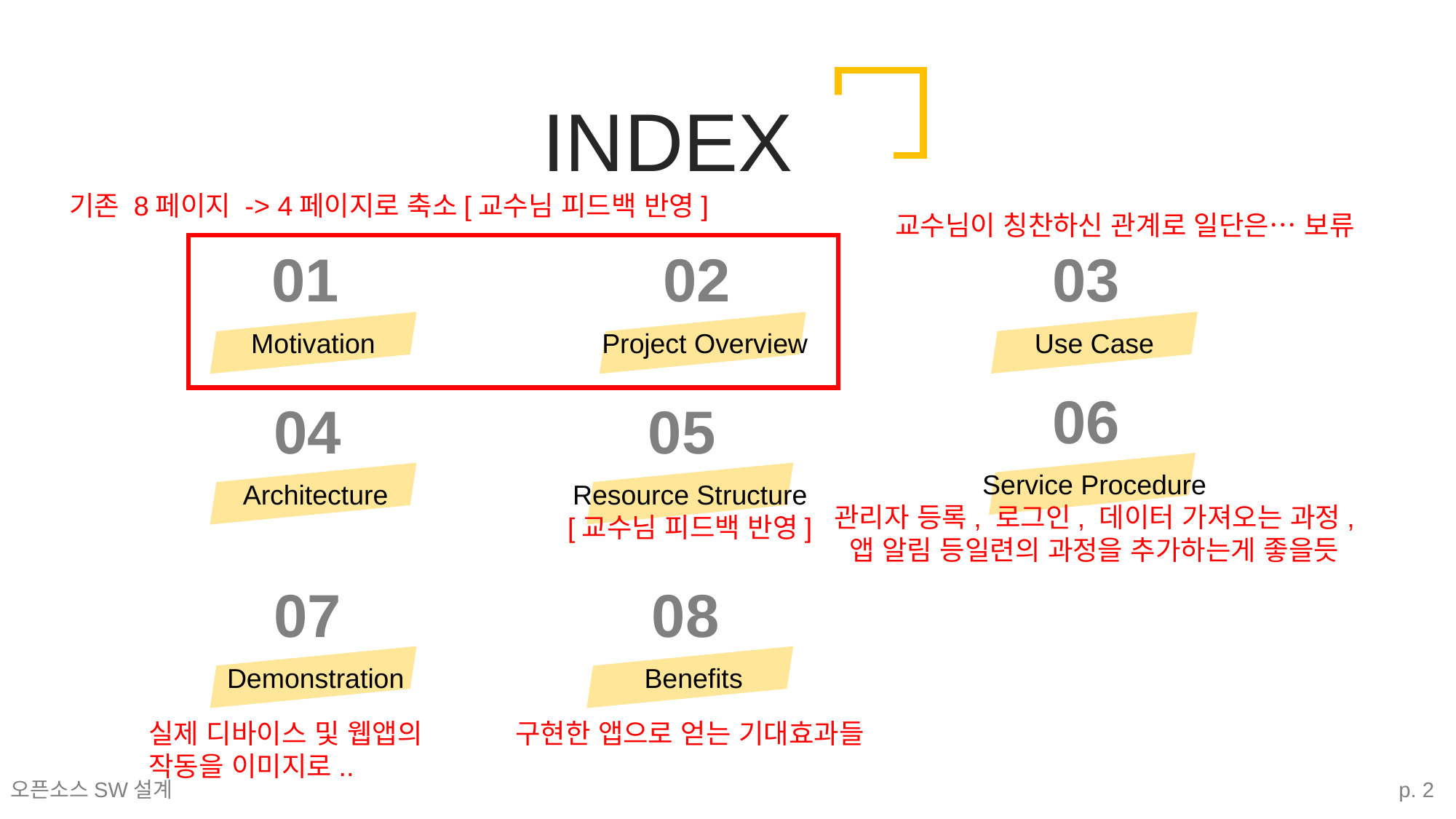

INDEX
기존 8페이지 -> 4페이지로 축소[교수님 피드백 반영]
교수님이 칭찬하신 관계로 일단은… 보류

01
02
03
Motivation
Project Overview
Use Case

06
04
05
Service Procedure
관리자 등록, 로그인, 데이터 가져오는 과정,
앱 알림 등일련의 과정을 추가하는게 좋을듯

Resource Structure
[교수님 피드백 반영]
Architecture

07
08
Demonstration
Benefits

실제 디바이스 및 웹앱의
작동을 이미지로..
구현한 앱으로 얻는 기대효과들
오픈소스SW설계
p. 2